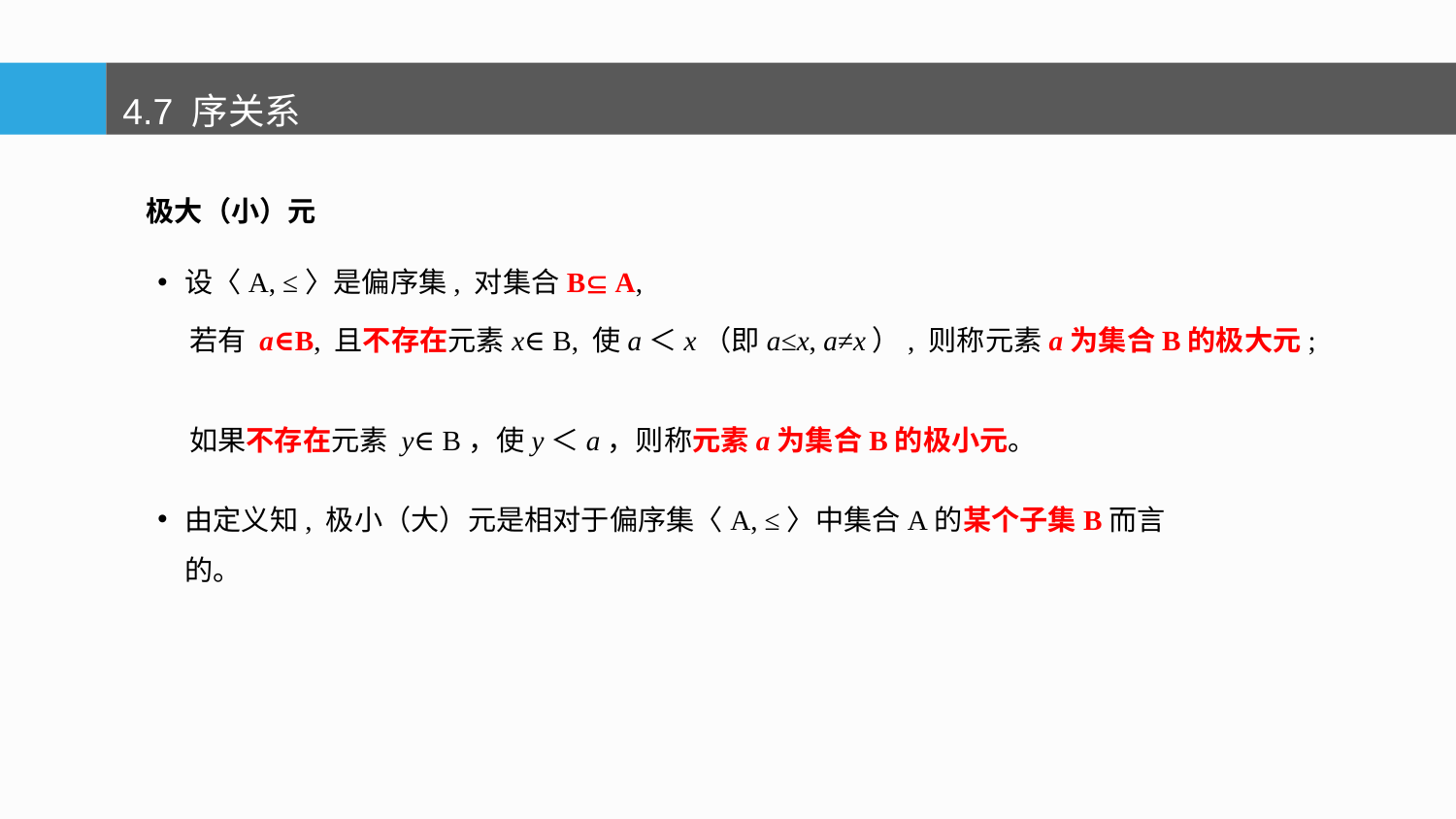

4.7 序关系

极大（小）元
设〈A, ≤〉是偏序集, 对集合B⊆ A,
    若有 a∈B, 且不存在元素x∈B, 使a＜x（即a≤x, a≠x）, 则称元素a为集合B的极大元;
    如果不存在元素 y∈B，使y＜a，则称元素a为集合B的极小元。

由定义知, 极小（大）元是相对于偏序集〈A, ≤〉中集合A的某个子集B而言的。